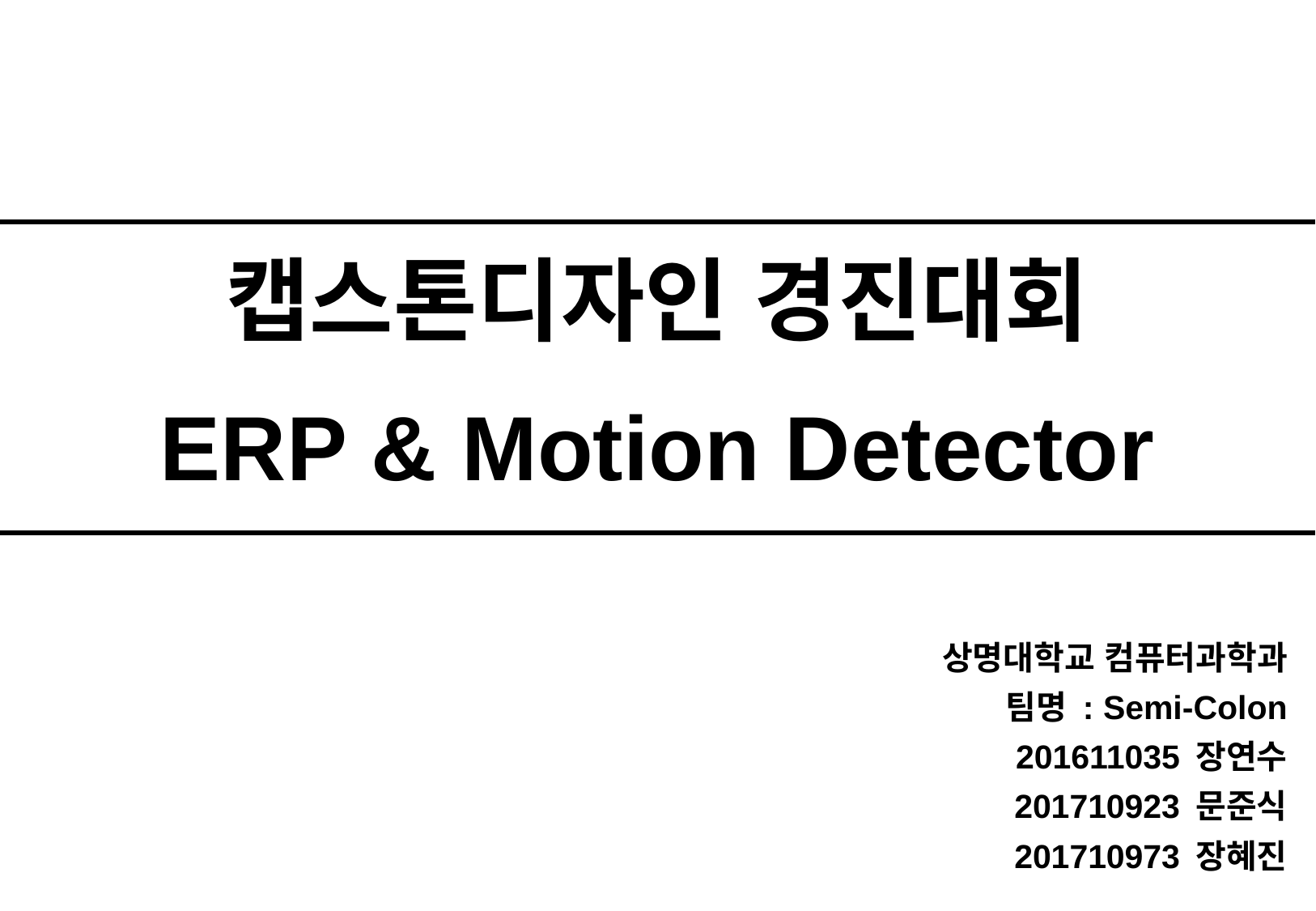

# 캡스톤디자인 경진대회 ERP & Motion Detector
상명대학교 컴퓨터과학과
팀명 : Semi-Colon
201611035 장연수
201710923 문준식
201710973 장혜진